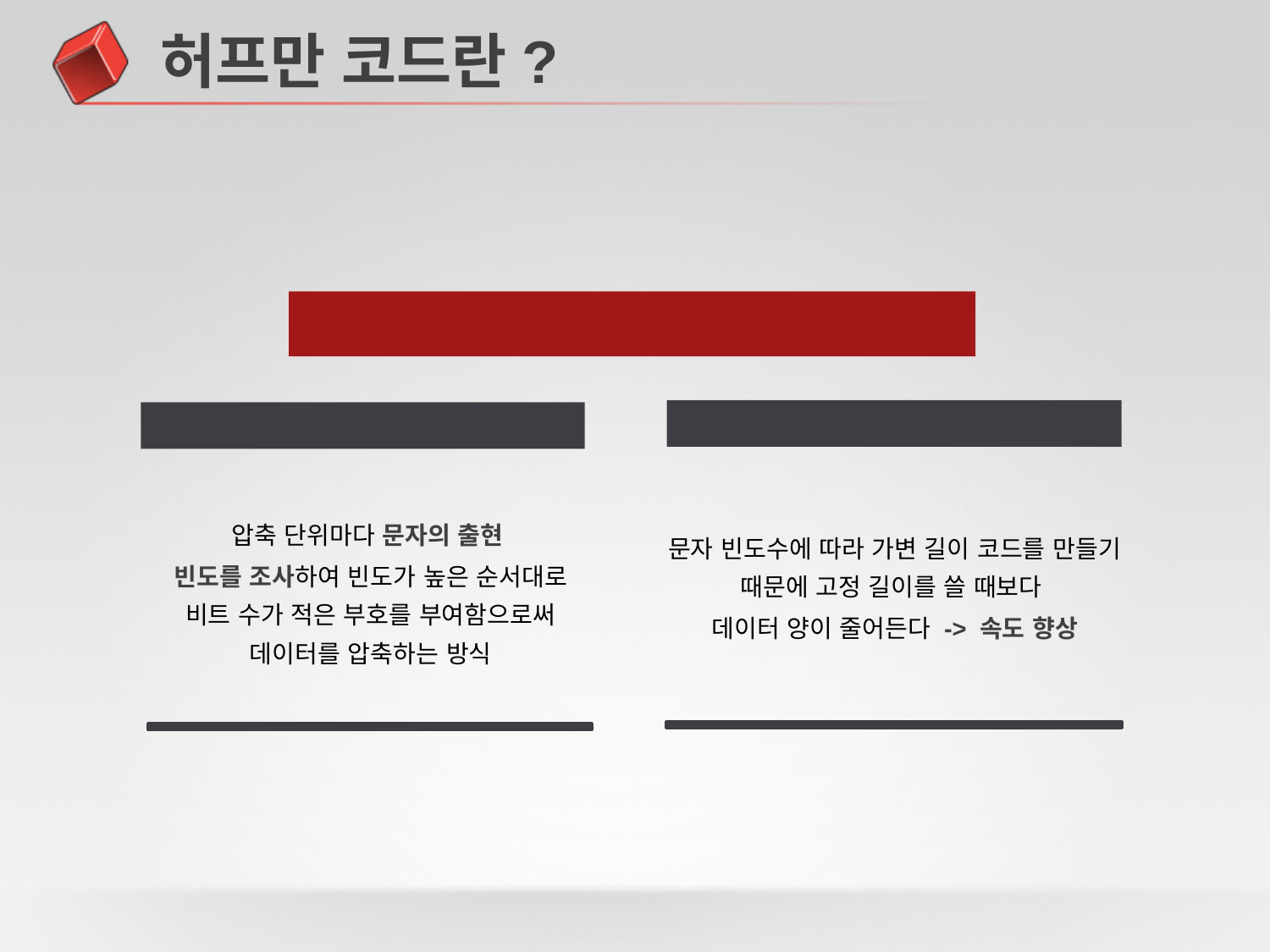

# 허프만 코드란?
1-1
허프만 코드?
목적
정의
문자 빈도수에 따라 가변 길이 코드를 만들기 때문에 고정 길이를 쓸 때보다
데이터 양이 줄어든다 -> 속도 향상
압축 단위마다 문자의 출현
빈도를 조사하여 빈도가 높은 순서대로 비트 수가 적은 부호를 부여함으로써 데이터를 압축하는 방식